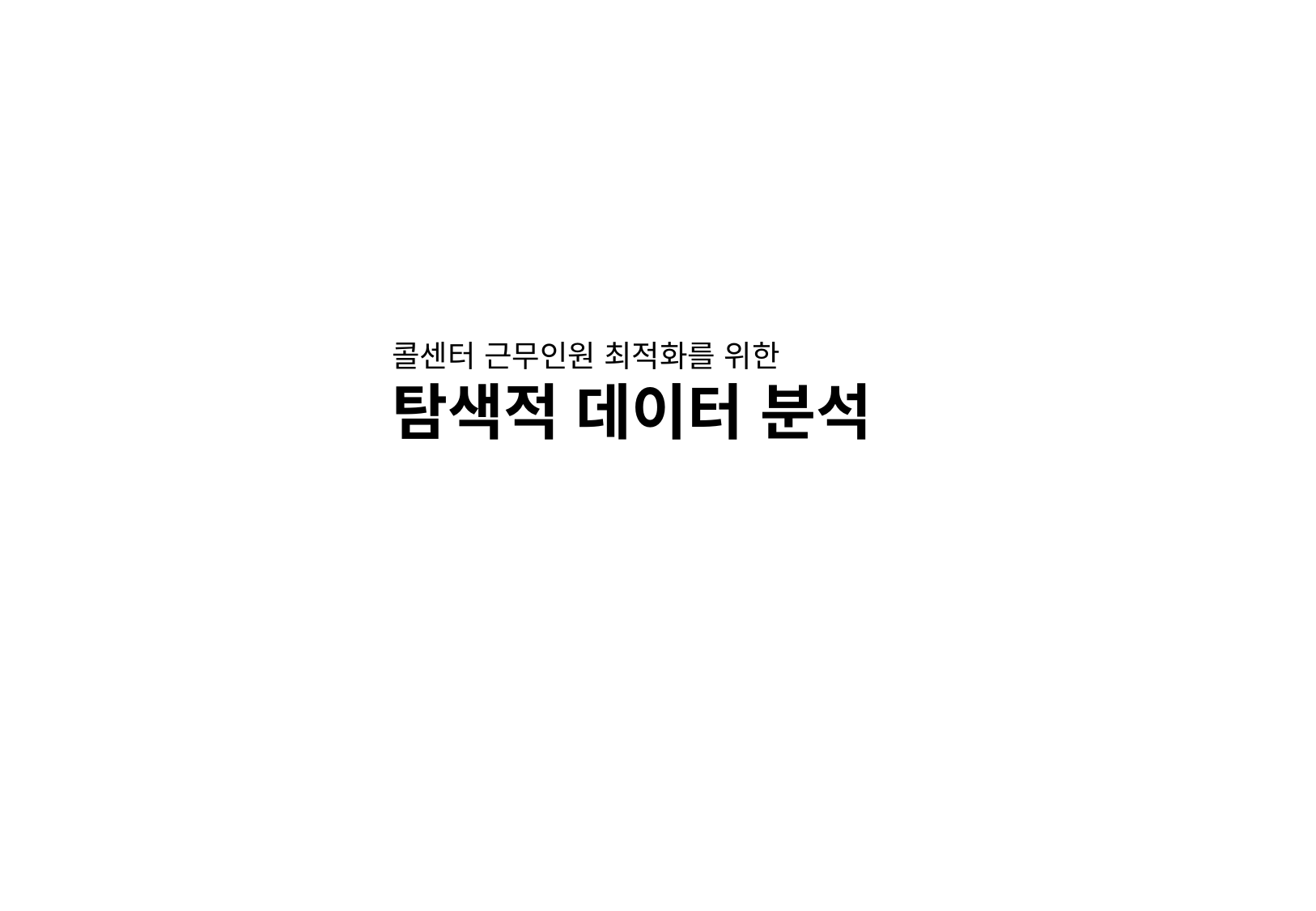

콜센터 근무인원 최적화를 위한
탐색적 데이터 분석